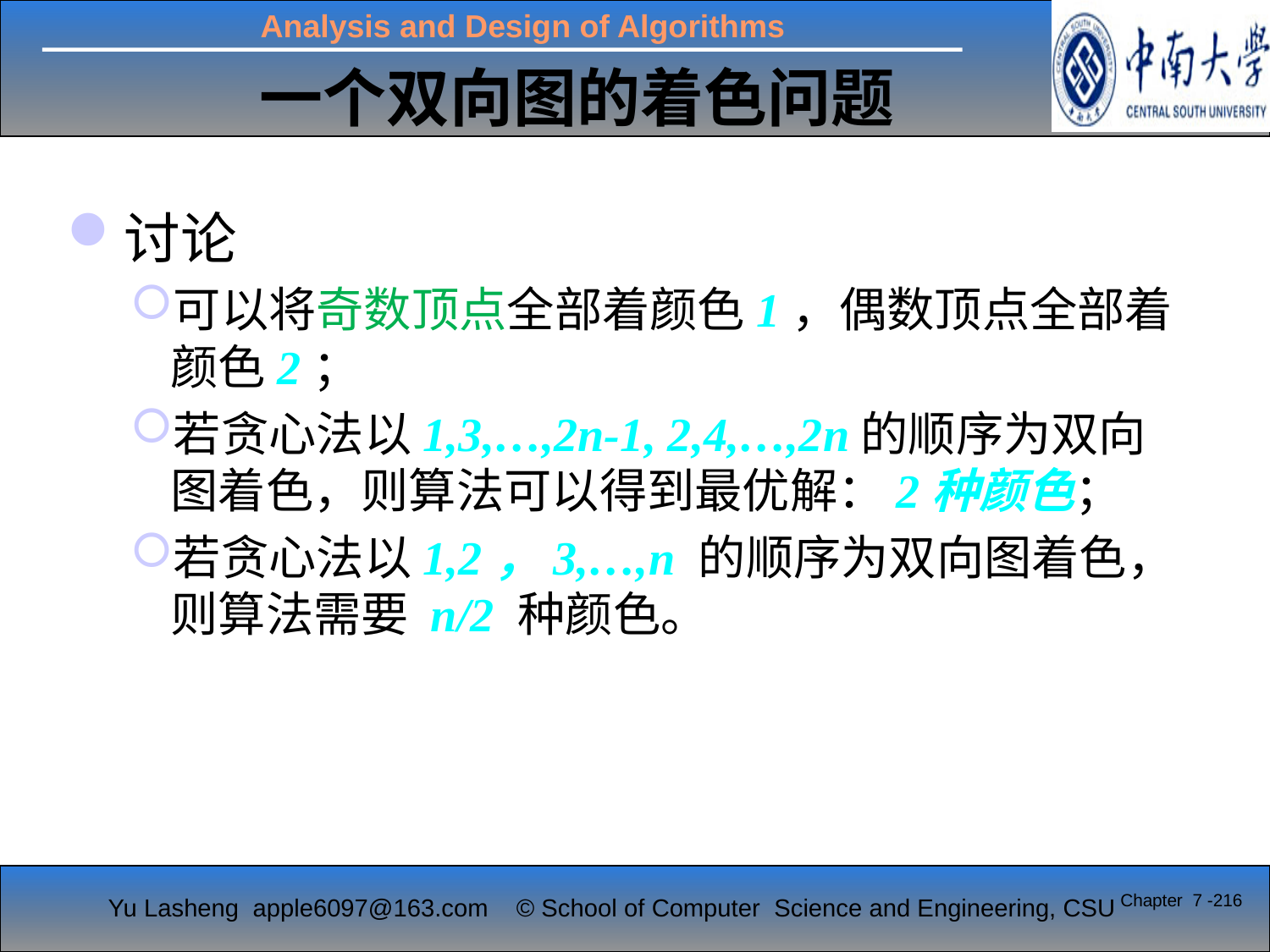

一个双向图的着色问题
讨论
可以将奇数顶点全部着颜色1，偶数顶点全部着颜色2；
若贪心法以1,3,…,2n-1, 2,4,…,2n的顺序为双向图着色，则算法可以得到最优解：2种颜色；
若贪心法以1,2，3,…,n 的顺序为双向图着色，则算法需要 n/2 种颜色。
Chapter  7 -216